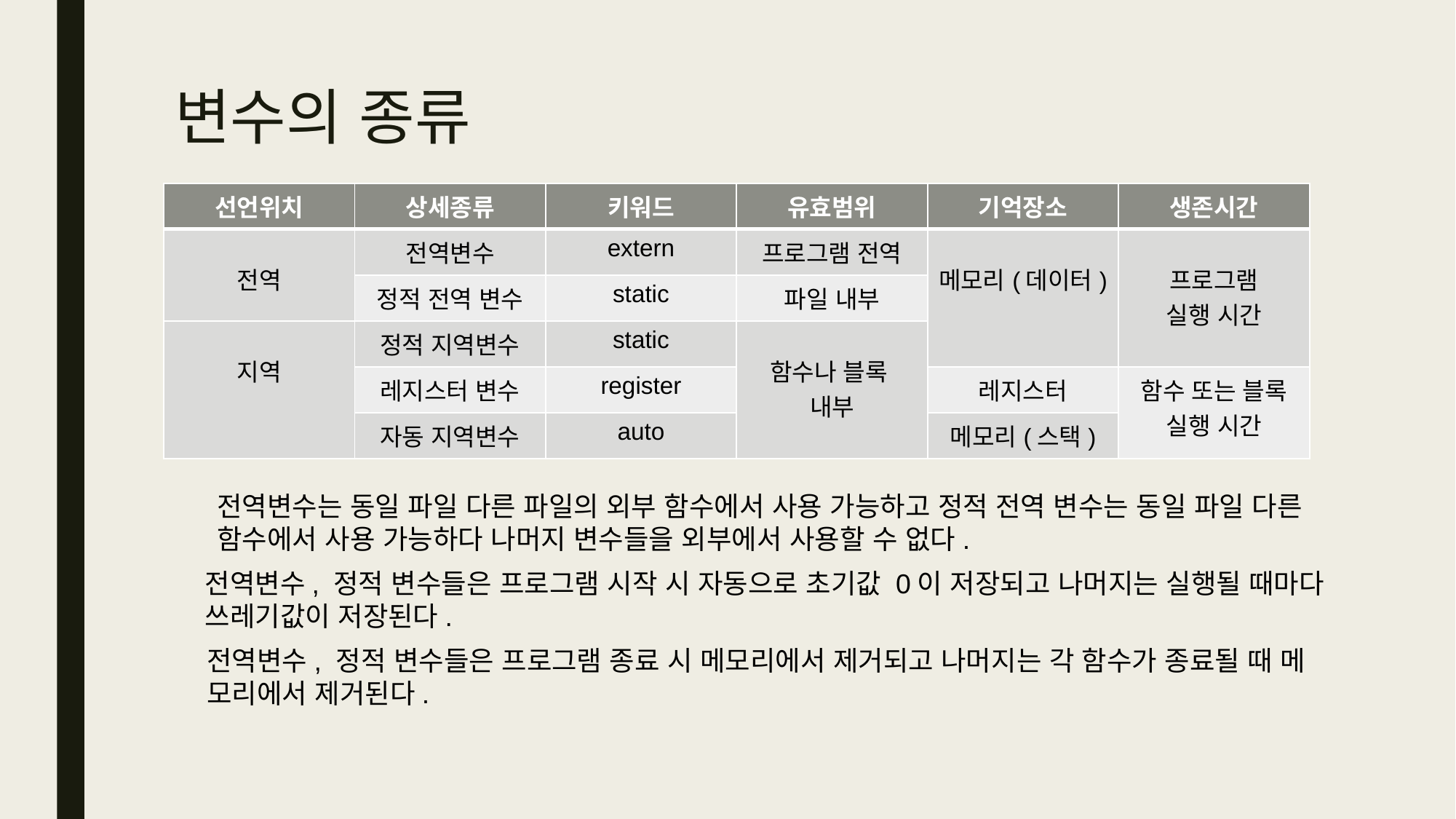

# 변수의 종류
| 선언위치 | 상세종류 | 키워드 | 유효범위 | 기억장소 | 생존시간 |
| --- | --- | --- | --- | --- | --- |
| 전역 | 전역변수 | extern | 프로그램 전역 | 메모리(데이터) | 프로그램 실행 시간 |
|  | 정적 전역 변수 | static | 파일 내부 |  |  |
| 지역 | 정적 지역변수 | static | 함수나 블록 내부 |  |  |
|  | 레지스터 변수 | register |  | 레지스터 | 함수 또는 블록 실행 시간 |
|  | 자동 지역변수 | auto |  | 메모리(스택) |  |
전역변수는 동일 파일 다른 파일의 외부 함수에서 사용 가능하고 정적 전역 변수는 동일 파일 다른
함수에서 사용 가능하다 나머지 변수들을 외부에서 사용할 수 없다.
전역변수, 정적 변수들은 프로그램 시작 시 자동으로 초기값 0이 저장되고 나머지는 실행될 때마다
쓰레기값이 저장된다.
전역변수, 정적 변수들은 프로그램 종료 시 메모리에서 제거되고 나머지는 각 함수가 종료될 때 메
모리에서 제거된다.